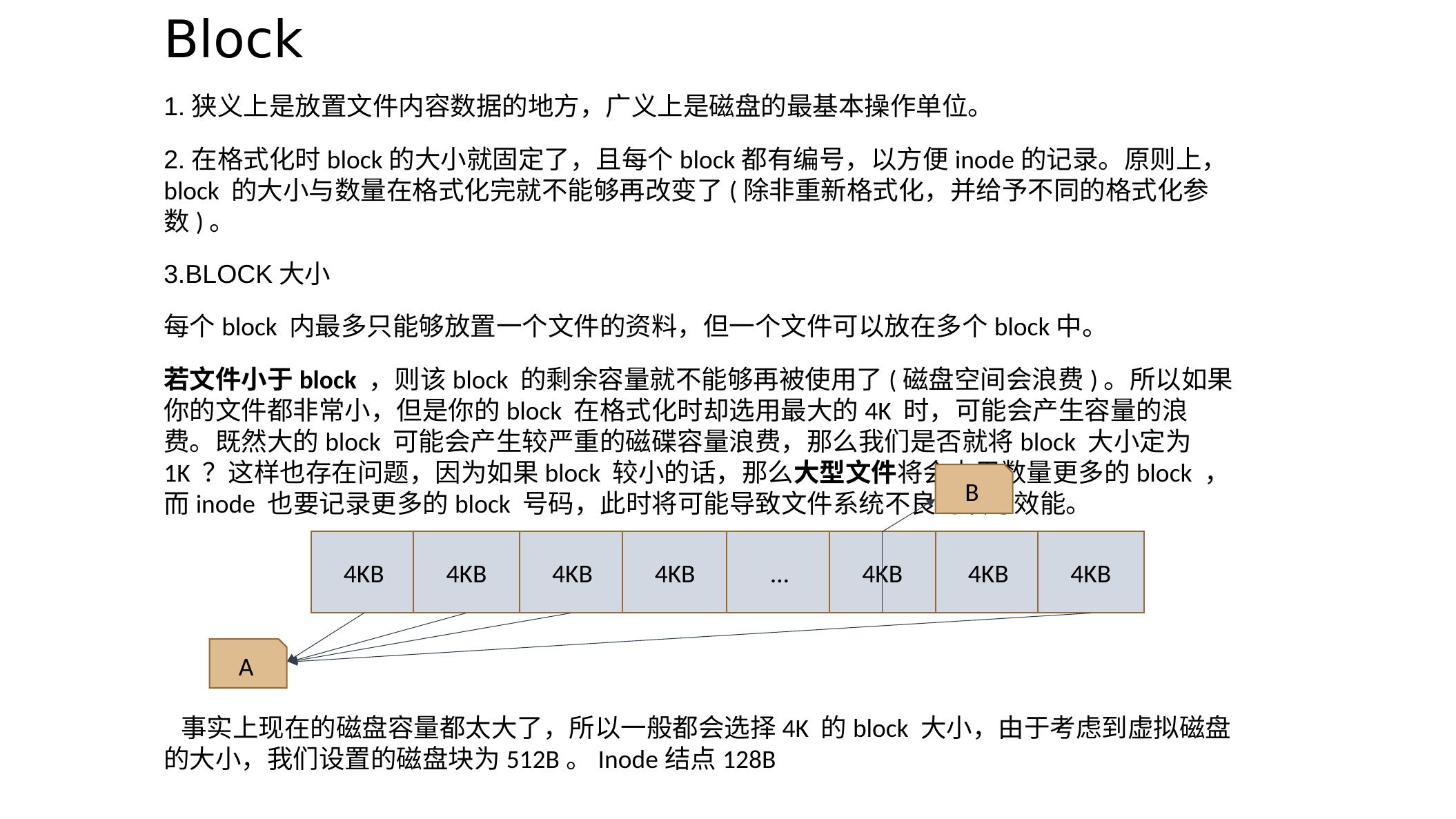

Block
1.狭义上是放置文件内容数据的地方，广义上是磁盘的最基本操作单位。
2.在格式化时block的大小就固定了，且每个block都有编号，以方便inode的记录。原则上，block 的大小与数量在格式化完就不能够再改变了(除非重新格式化，并给予不同的格式化参数)。
3.BLOCK大小
每个block 内最多只能够放置一个文件的资料，但一个文件可以放在多个block中。
若文件小于block ，则该block 的剩余容量就不能够再被使用了(磁盘空间会浪费)。所以如果你的文件都非常小，但是你的block 在格式化时却选用最大的4K 时，可能会产生容量的浪费。既然大的block 可能会产生较严重的磁碟容量浪费，那么我们是否就将block 大小定为1K ？这样也存在问题，因为如果block 较小的话，那么大型文件将会占用数量更多的block ，而inode 也要记录更多的block 号码，此时将可能导致文件系统不良的读写效能。

事实上现在的磁盘容量都太大了，所以一般都会选择4K 的block 大小，由于考虑到虚拟磁盘的大小，我们设置的磁盘块为512B。Inode结点128B
B
4KB
4KB
4KB
4KB
…
4KB
4KB
4KB
A